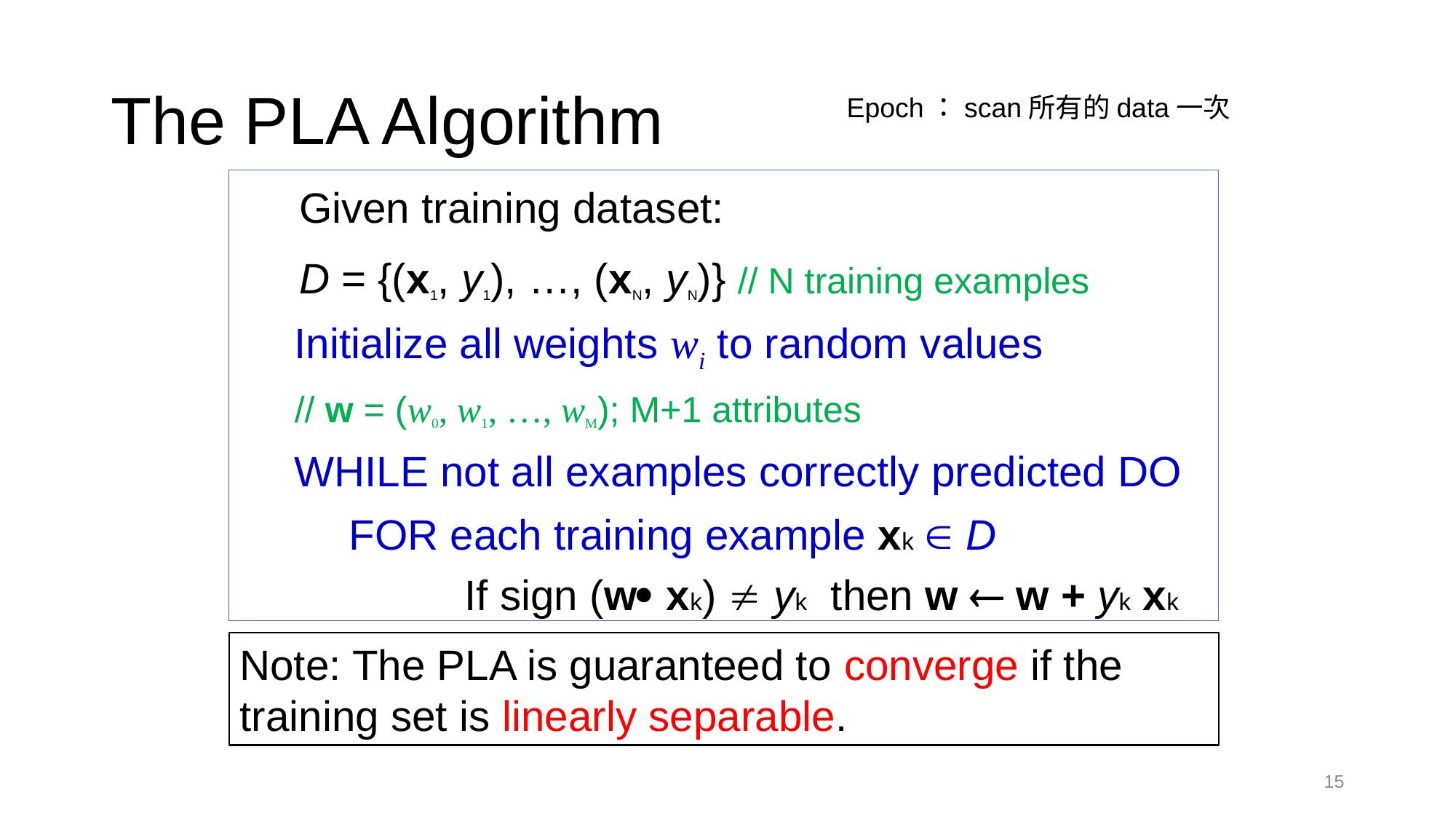

# The PLA Algorithm
Epoch：scan所有的data一次
     Given training dataset:
     D = {(x1, y1), …, (xN, yN)} // N training examples
Initialize all weights wi to random values
// w = (w0, w1, …, wM); M+1 attributes
WHILE not all examples correctly predicted DO
FOR each training example xk ∈ D
                   If sign (w• xk) ≠ yk  then w ← w + yk xk
Note: The PLA is guaranteed to converge if the training set is linearly separable.
15